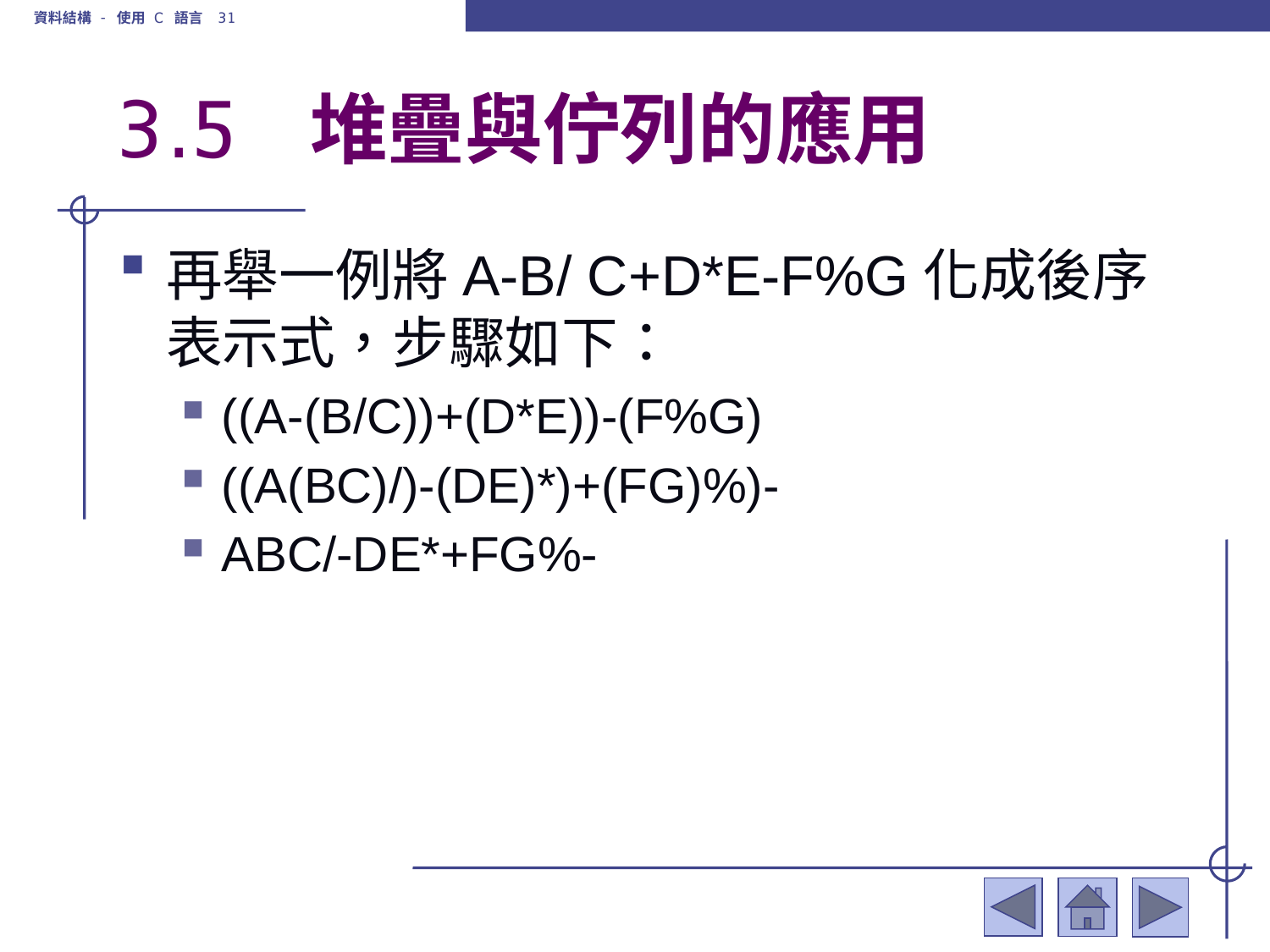

資料結構 - 使用 C 語言   31
# 3.5	  堆疊與佇列的應用
再舉一例將A-B/ C+D*E-F%G化成後序表示式，步驟如下：
((A-(B/C))+(D*E))-(F%G)
((A(BC)/)-(DE)*)+(FG)%)-
ABC/-DE*+FG%-